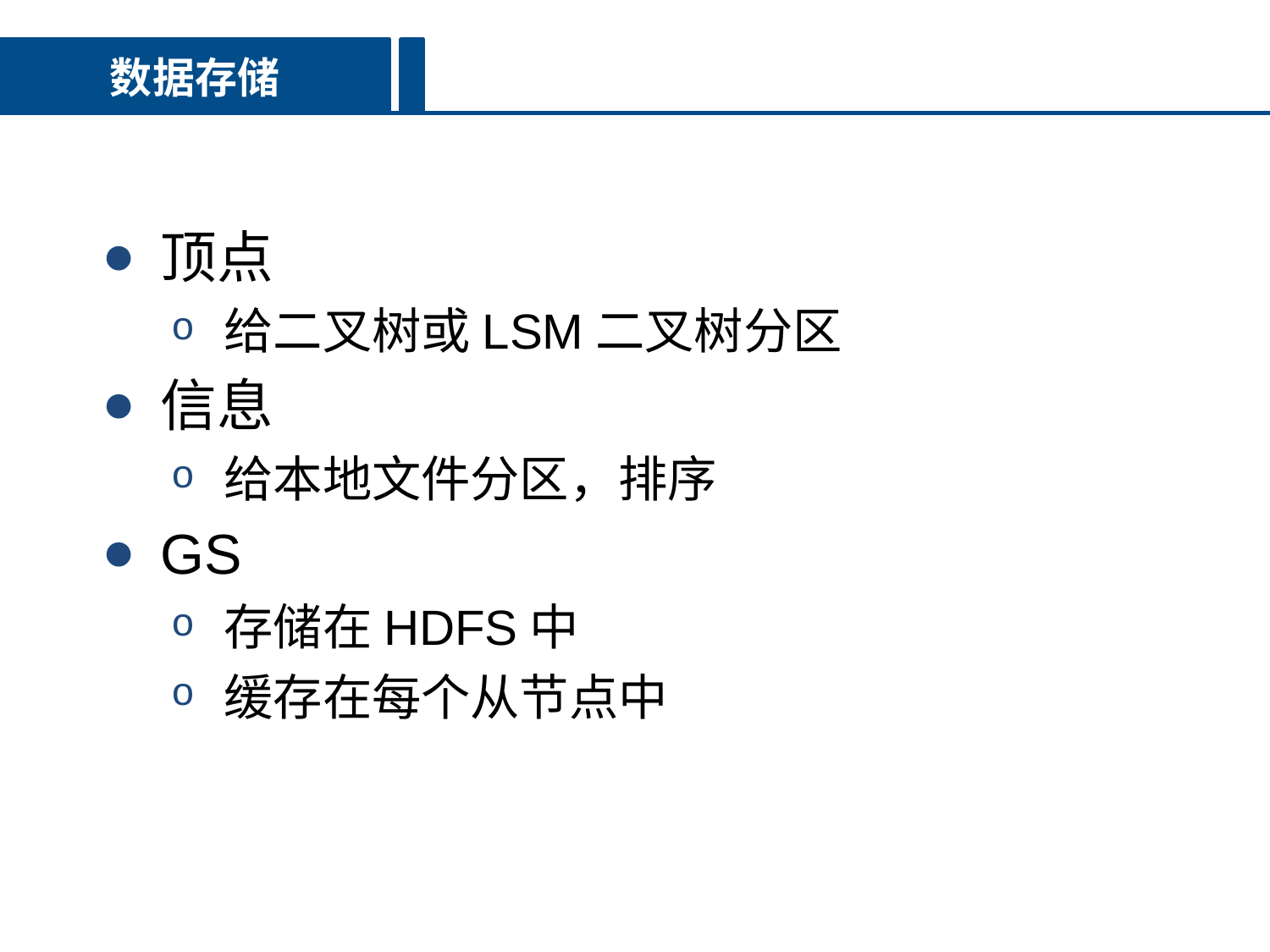

数据存储

顶点
给二叉树或LSM二叉树分区
信息
给本地文件分区，排序
GS
存储在HDFS中
缓存在每个从节点中